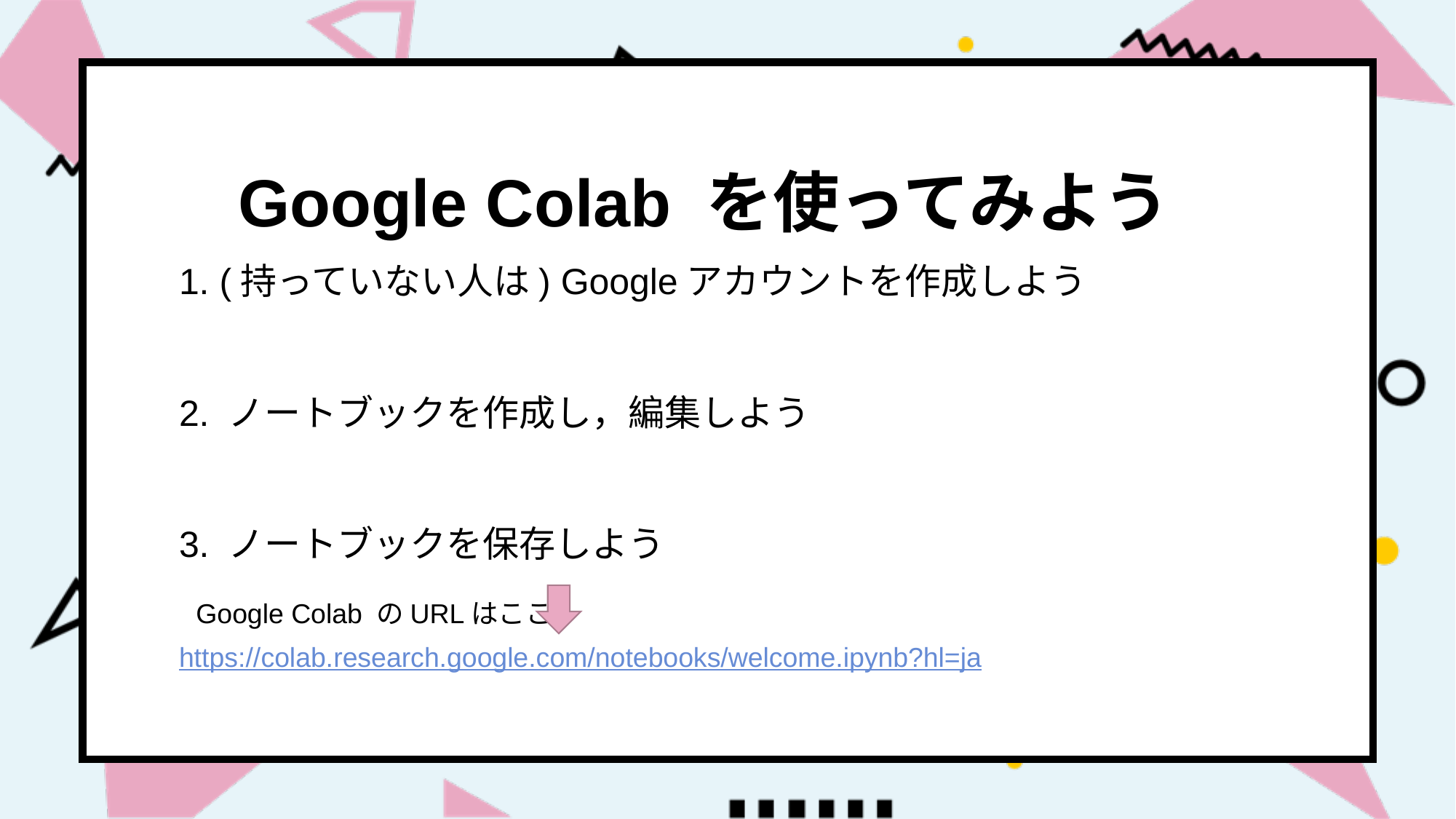

Google Colab を使ってみよう
1. (持っていない⼈は) Googleアカウントを作成しよう

2. ノートブックを作成し，編集しよう

3. ノートブックを保存しよう

Google Colab のURLはここ
https://colab.research.google.com/notebooks/welcome.ipynb?hl=ja
1